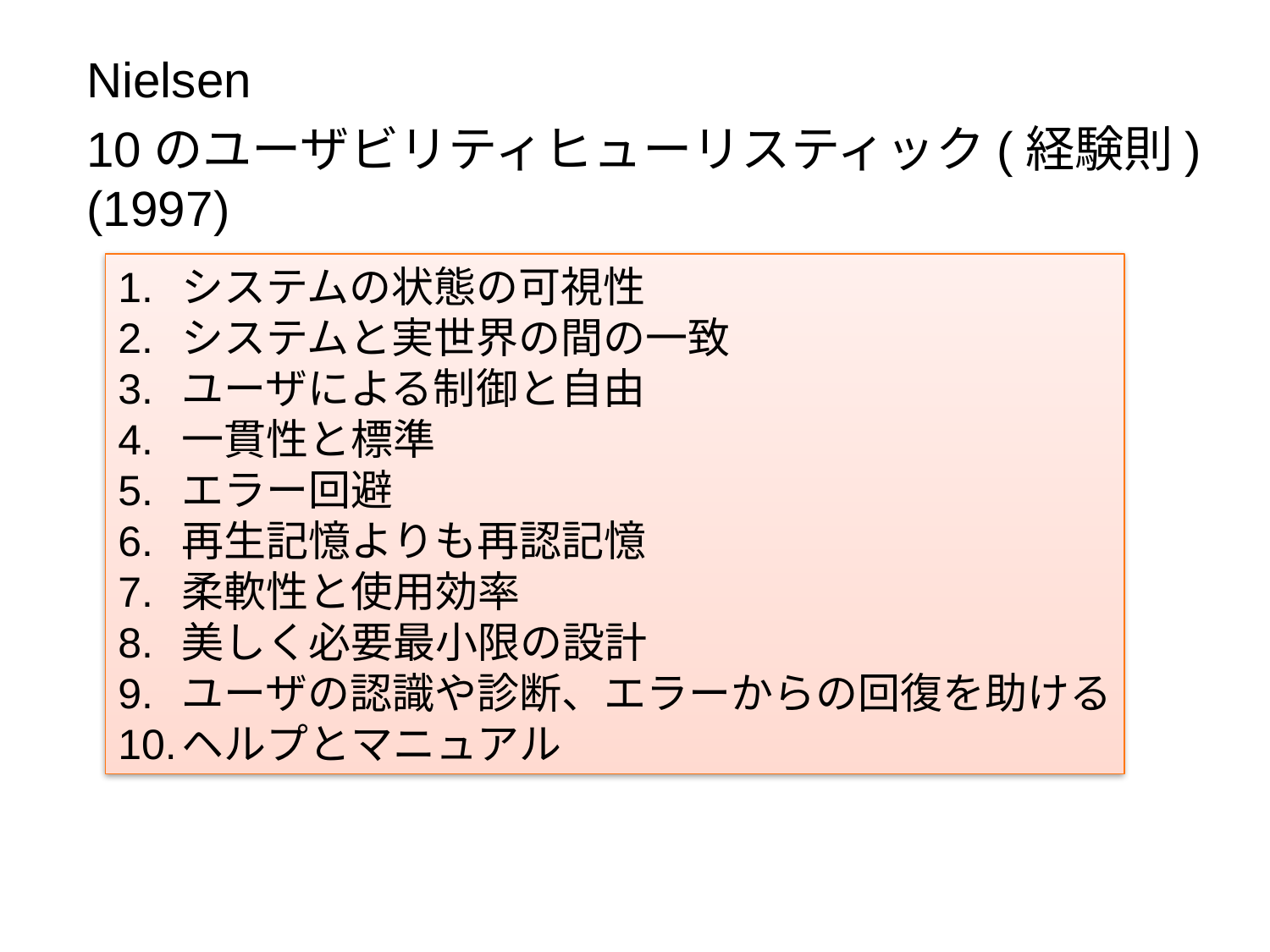

Nielsen
10のユーザビリティヒューリスティック(経験則) (1997)

システムの状態の可視性
システムと実世界の間の一致
ユーザによる制御と自由
一貫性と標準
エラー回避
再生記憶よりも再認記憶
柔軟性と使用効率
美しく必要最小限の設計
ユーザの認識や診断、エラーからの回復を助ける
ヘルプとマニュアル